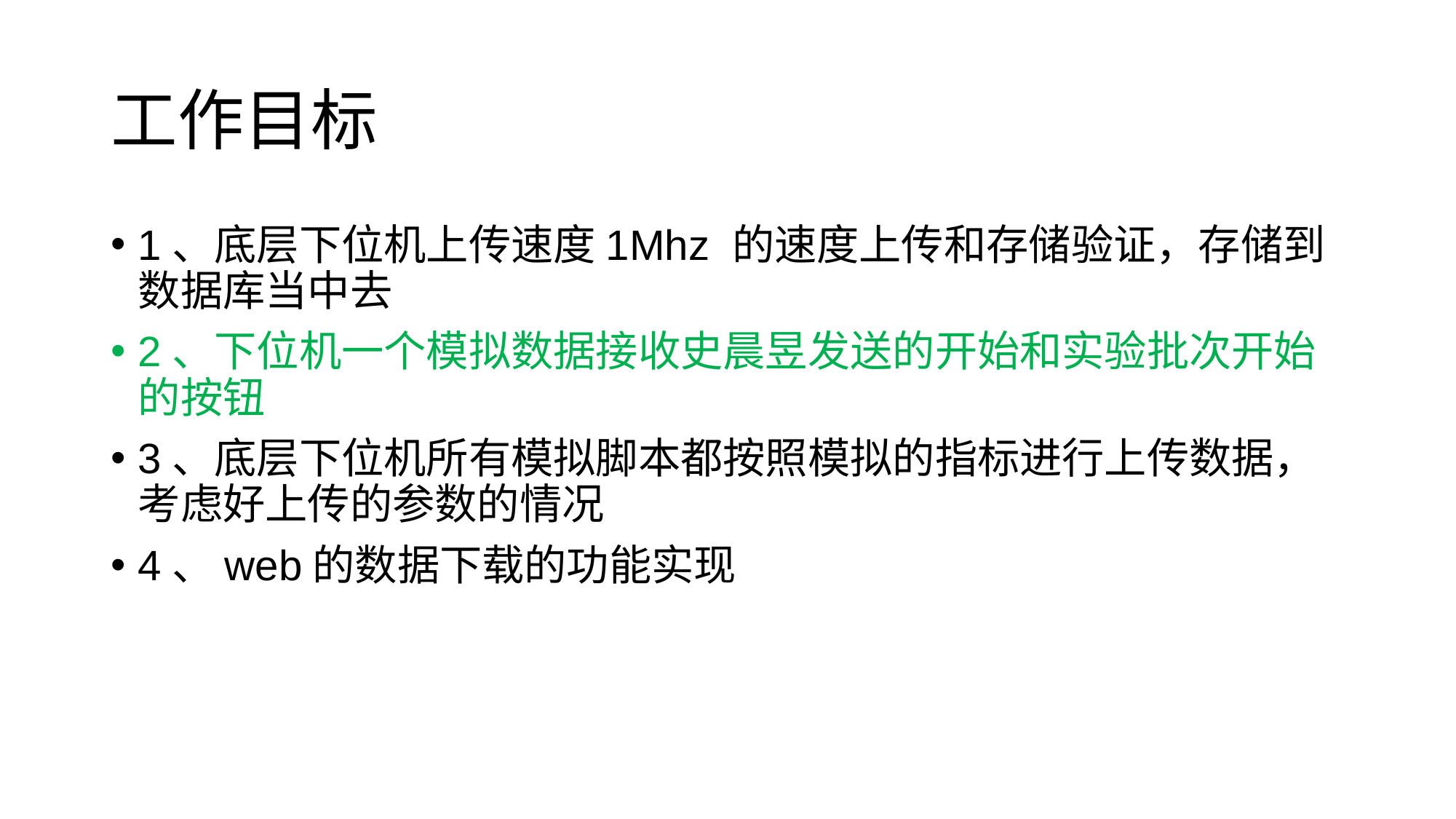

# 工作目标
1、底层下位机上传速度1Mhz 的速度上传和存储验证，存储到数据库当中去
2、下位机一个模拟数据接收史晨昱发送的开始和实验批次开始的按钮
3、底层下位机所有模拟脚本都按照模拟的指标进行上传数据，考虑好上传的参数的情况
4、web的数据下载的功能实现